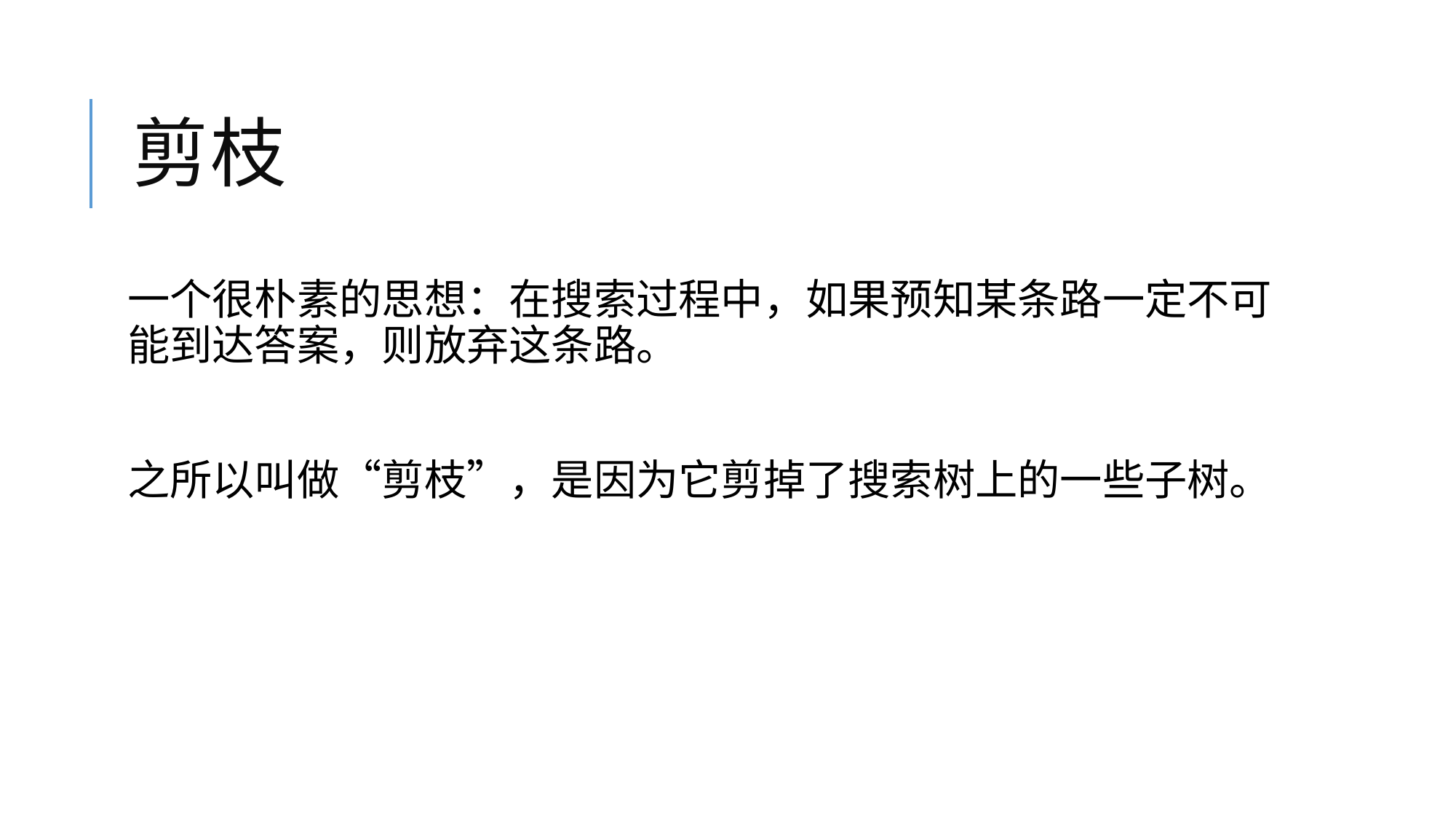

# 剪枝
一个很朴素的思想：在搜索过程中，如果预知某条路一定不可能到达答案，则放弃这条路。

之所以叫做“剪枝”，是因为它剪掉了搜索树上的一些子树。